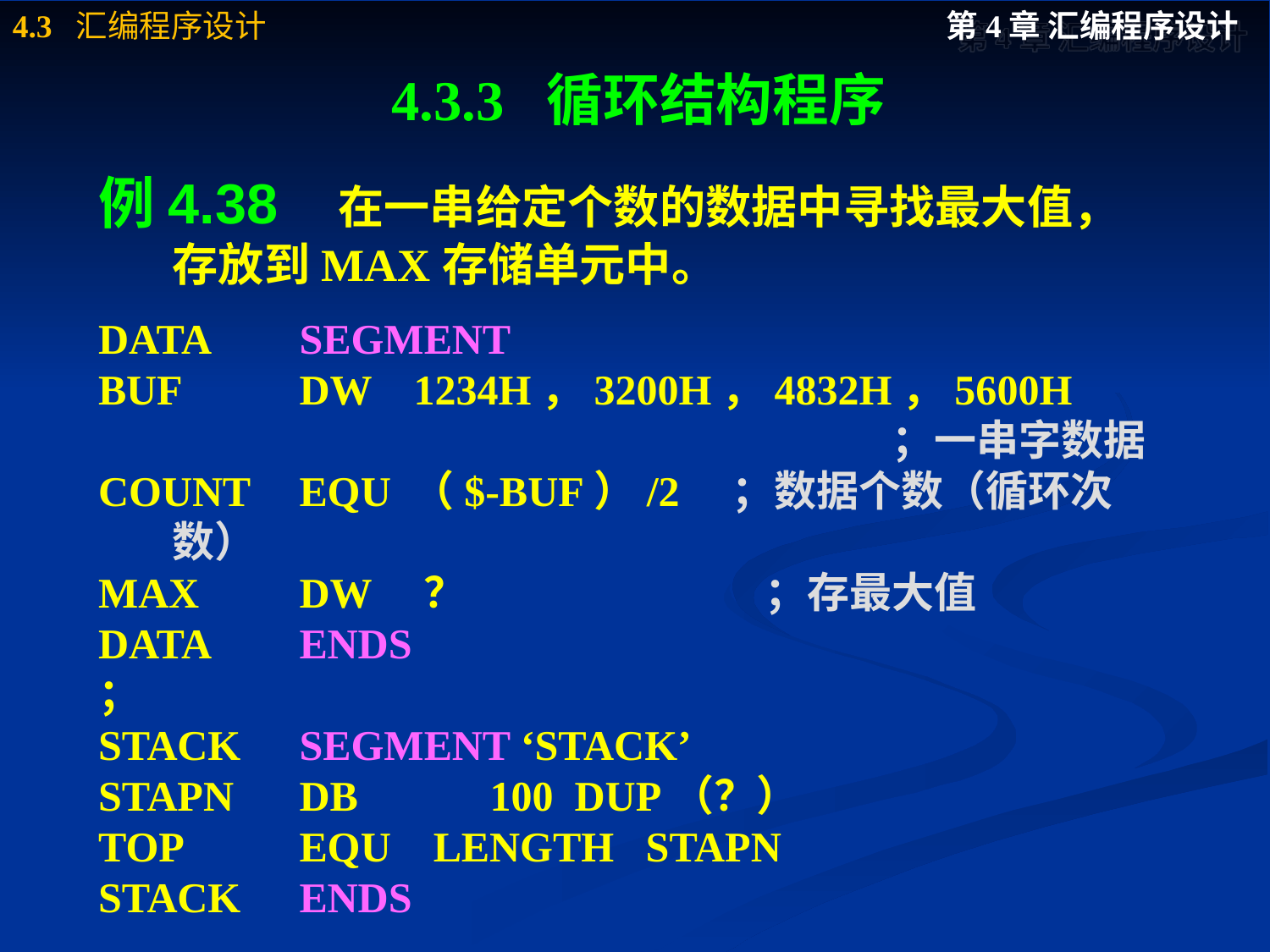

# 4.3.3  循环结构程序
例4.38   在一串给定个数的数据中寻找最大值，存放到MAX存储单元中。
DATA	SEGMENT
BUF	DW    1234H，3200H，4832H，5600H					　　；一串字数据
COUNT	EQU （$-BUF）/2　；数据个数（循环次数）
MAX	DW    ？		　　；存最大值
DATA	ENDS
；
STACK	SEGMENT ‘STACK’
STAPN	DB	      100  DUP（？）
TOP	EQU    LENGTH   STAPN
STACK	ENDS